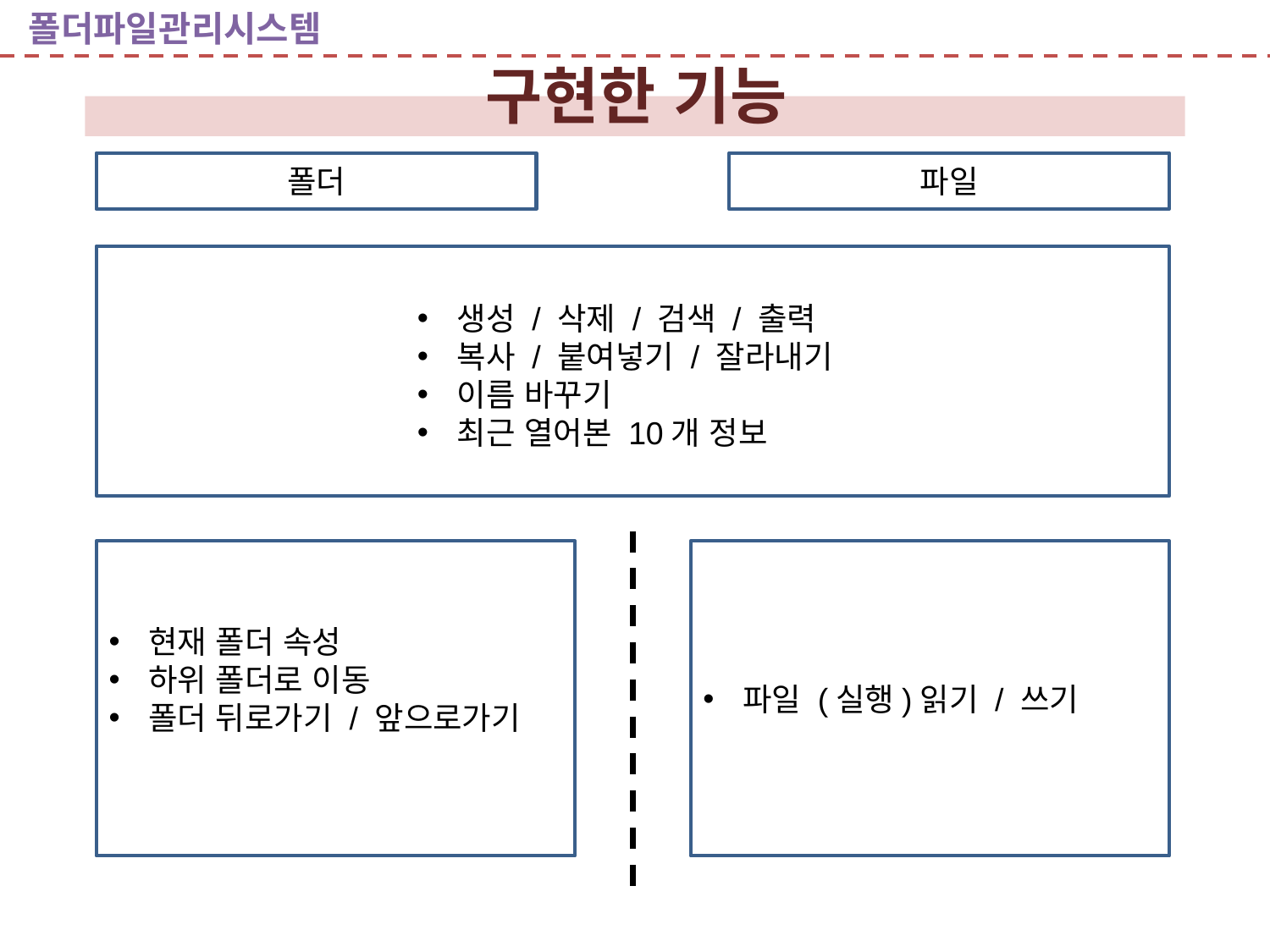

폴더파일관리시스템
# 구현한 기능

파일
폴더

생성 / 삭제 / 검색 / 출력
복사 / 붙여넣기 / 잘라내기
이름 바꾸기
최근 열어본 10개 정보
현재 폴더 속성
하위 폴더로 이동
폴더 뒤로가기 / 앞으로가기

파일 (실행)읽기 / 쓰기